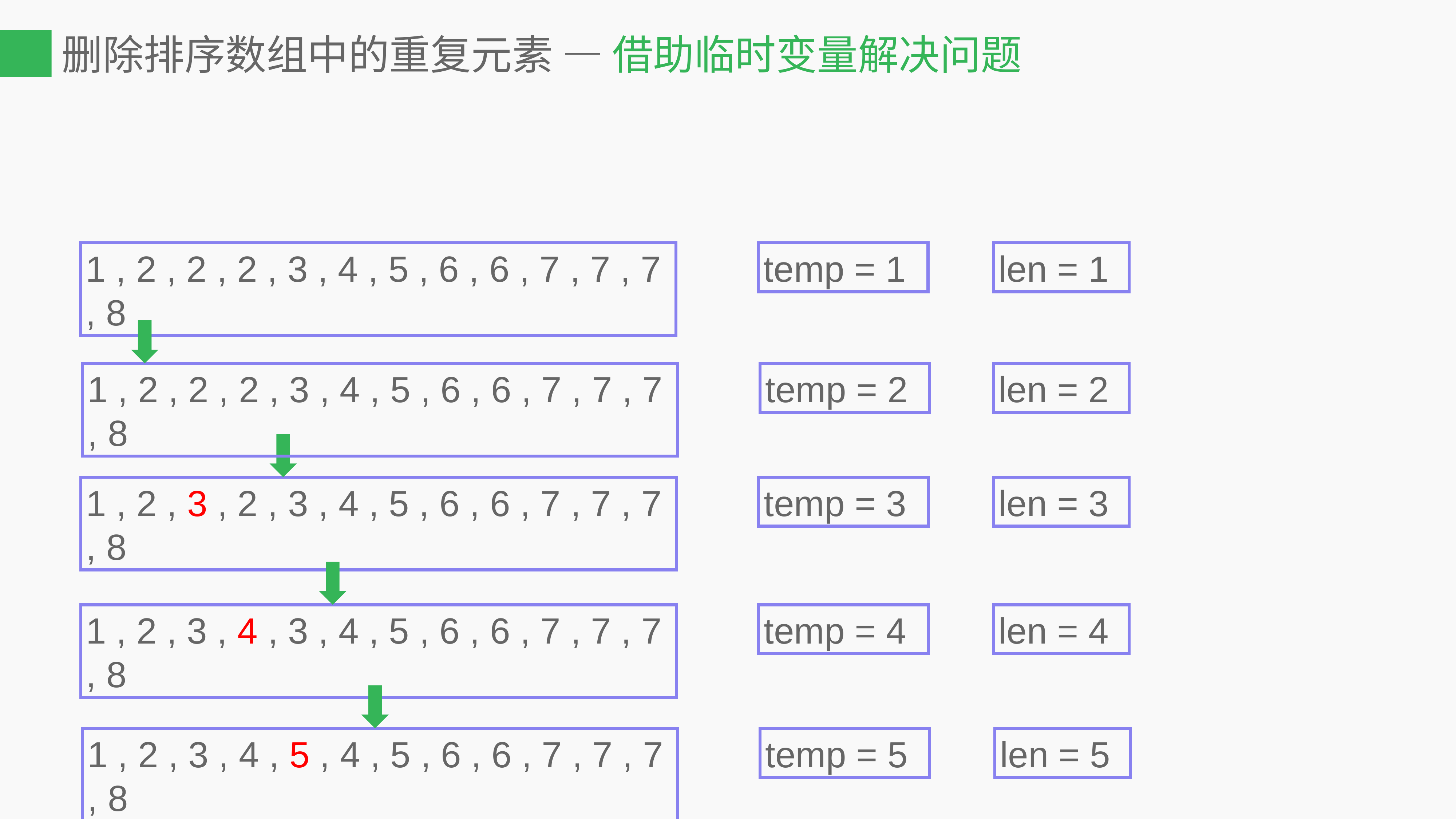

# 删除排序数组中的重复元素 — 借助临时变量解决问题
temp = 1
len = 1
1 , 2 , 2 , 2 , 3 , 4 , 5 , 6 , 6 , 7 , 7 , 7 , 8

temp = 2
len = 2
1 , 2 , 2 , 2 , 3 , 4 , 5 , 6 , 6 , 7 , 7 , 7 , 8

temp = 3
len = 3
1 , 2 , 3 , 2 , 3 , 4 , 5 , 6 , 6 , 7 , 7 , 7 , 8

temp = 4
len = 4
1 , 2 , 3 , 4 , 3 , 4 , 5 , 6 , 6 , 7 , 7 , 7 , 8

temp = 5
len = 5
1 , 2 , 3 , 4 , 5 , 4 , 5 , 6 , 6 , 7 , 7 , 7 , 8